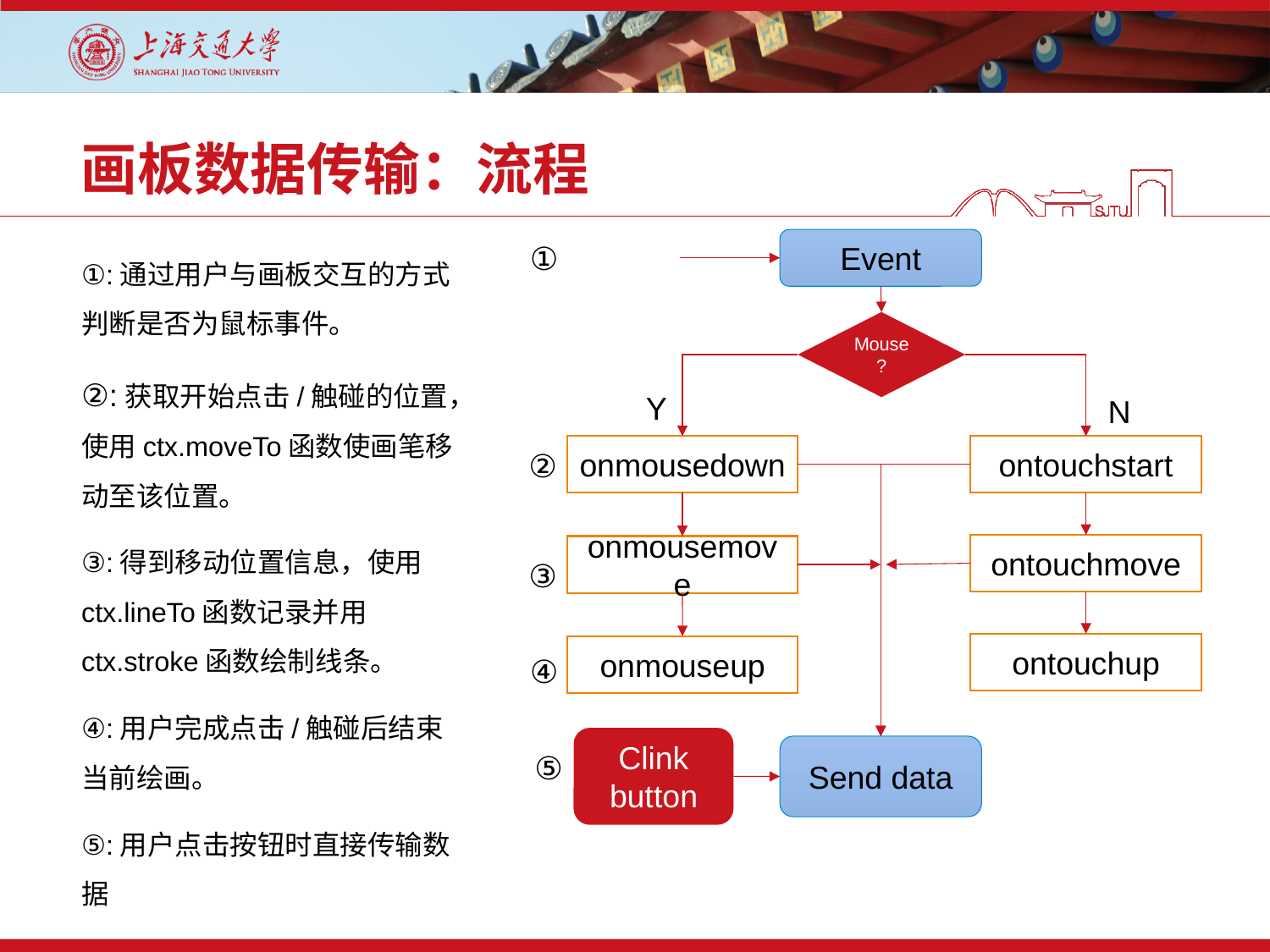

# 画板数据传输：流程
Event
①
①:通过用户与画板交互的方式判断是否为鼠标事件。
②:获取开始点击/触碰的位置，使用ctx.moveTo函数使画笔移动至该位置。
③:得到移动位置信息，使用ctx.lineTo函数记录并用ctx.stroke函数绘制线条。
④:用户完成点击/触碰后结束当前绘画。
⑤:用户点击按钮时直接传输数据

Mouse?
Y
N
onmousedown
ontouchstart
②
ontouchmove
onmousemove
③
ontouchup
onmouseup
④
Clink button
Send data
⑤